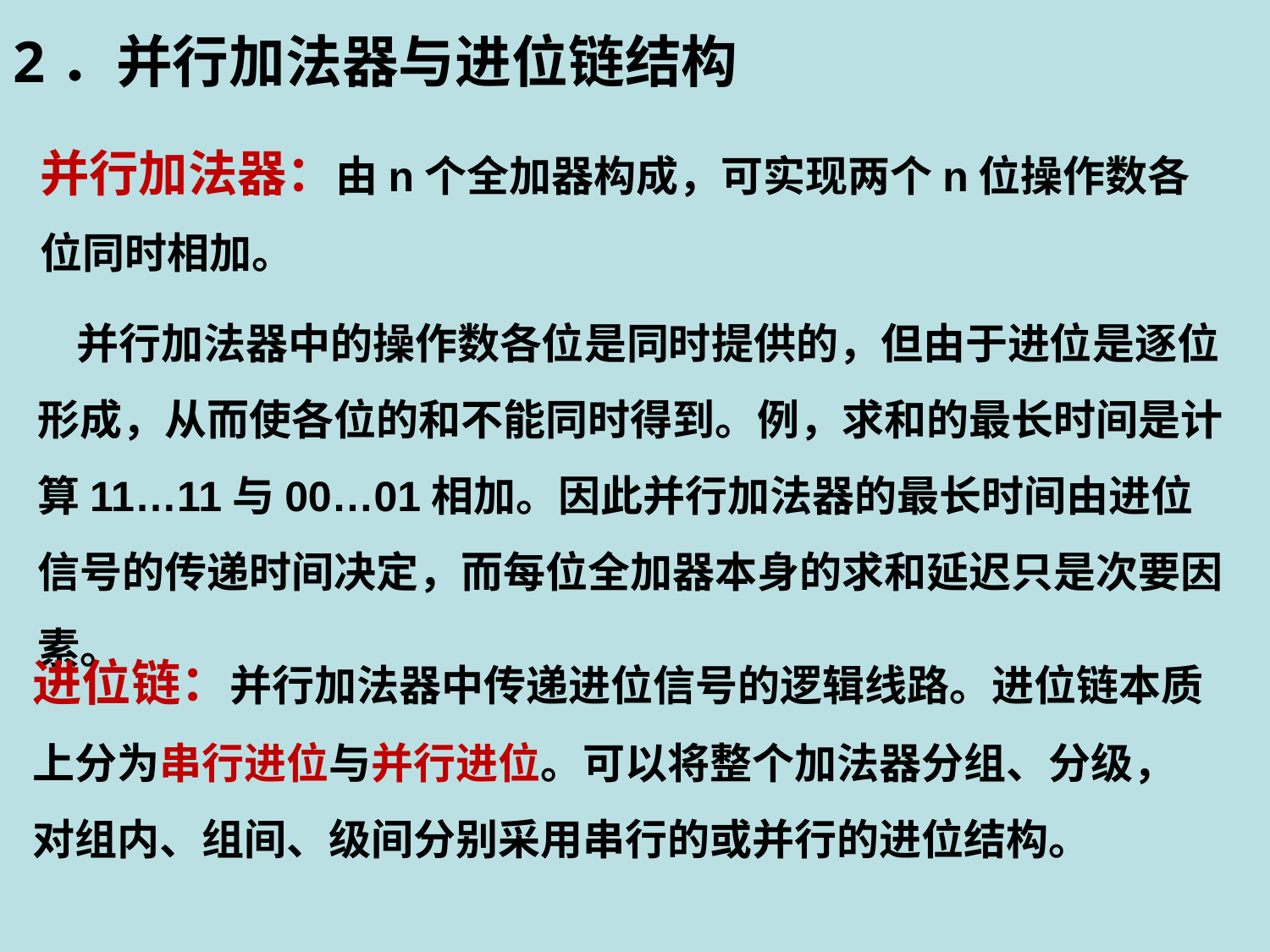

2．并行加法器与进位链结构
并行加法器：由n个全加器构成，可实现两个n位操作数各位同时相加。
   并行加法器中的操作数各位是同时提供的，但由于进位是逐位形成，从而使各位的和不能同时得到。例，求和的最长时间是计算11…11与00…01相加。因此并行加法器的最长时间由进位信号的传递时间决定，而每位全加器本身的求和延迟只是次要因素。
进位链：并行加法器中传递进位信号的逻辑线路。进位链本质上分为串行进位与并行进位。可以将整个加法器分组、分级，对组内、组间、级间分别采用串行的或并行的进位结构。